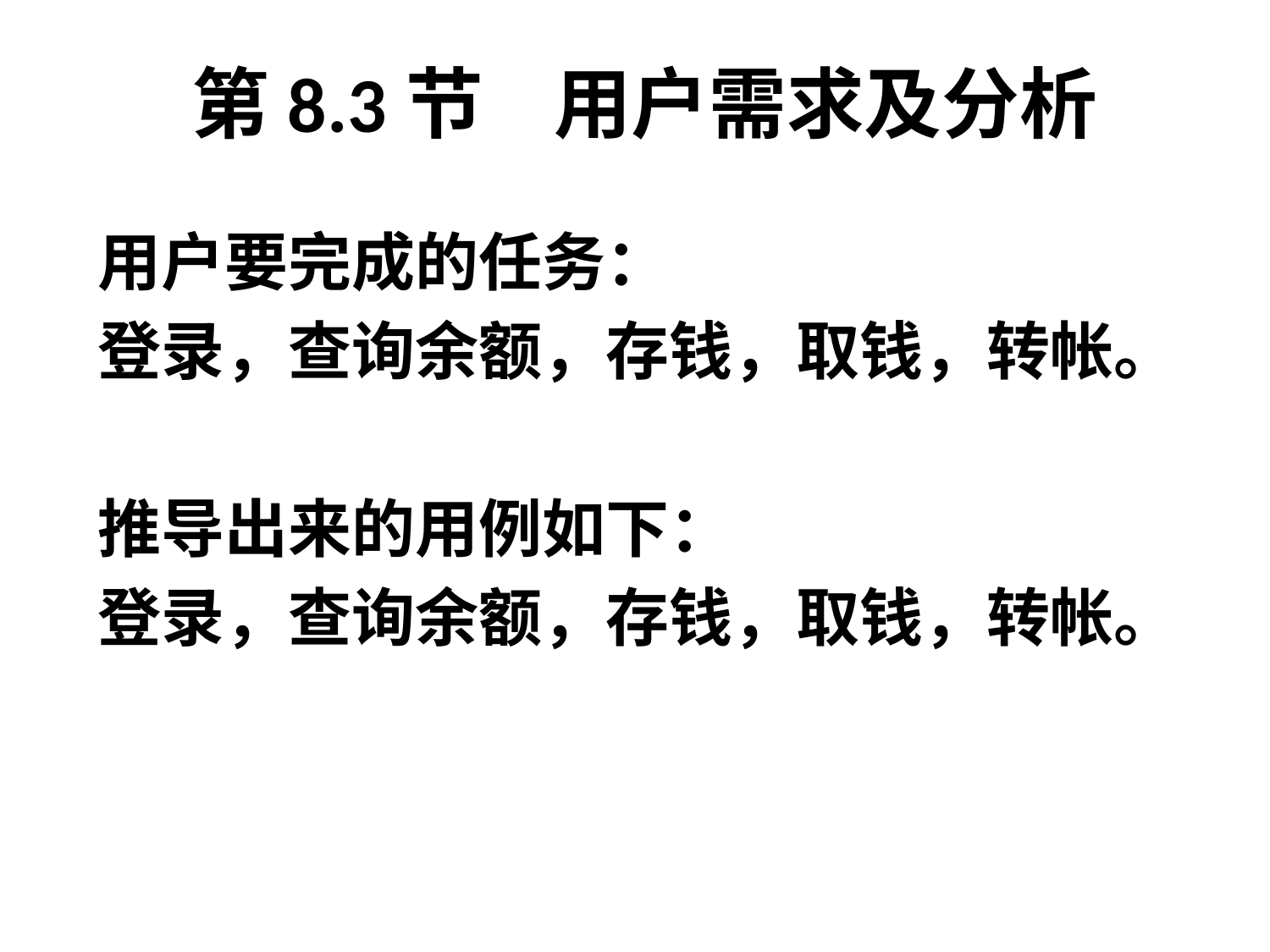

# 第8.3节    用户需求及分析
用户要完成的任务：
登录，查询余额，存钱，取钱，转帐。

推导出来的用例如下：
登录，查询余额，存钱，取钱，转帐。